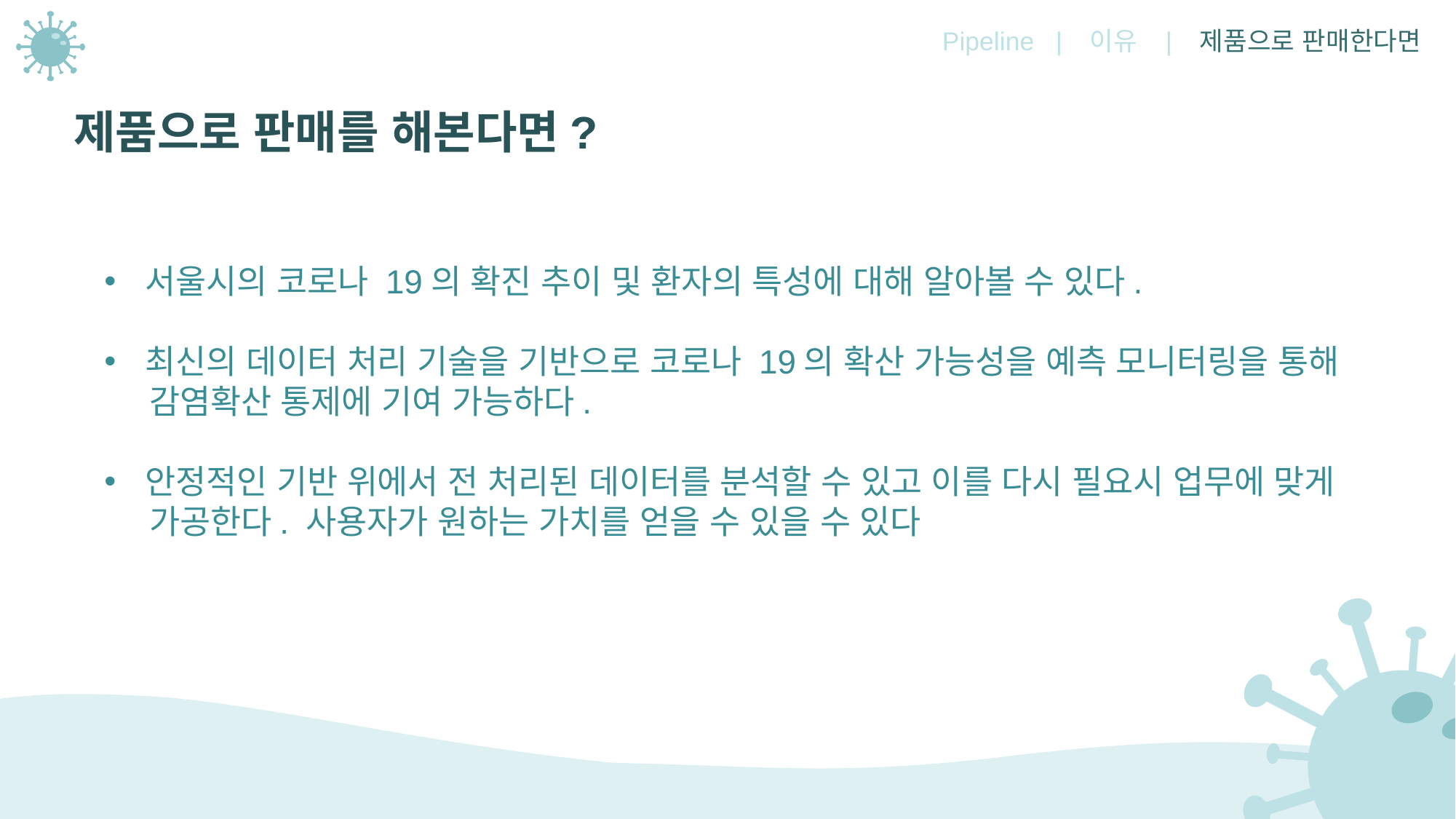

Pipeline   |   이유   |   제품으로 판매한다면
     제품으로 판매를 해본다면?
서울시의 코로나 19의 확진 추이 및 환자의 특성에 대해 알아볼 수 있다.

최신의 데이터 처리 기술을 기반으로 코로나 19의 확산 가능성을 예측 모니터링을 통해
    감염확산 통제에 기여 가능하다.

안정적인 기반 위에서 전 처리된 데이터를 분석할 수 있고 이를 다시 필요시 업무에 맞게
    가공한다. 사용자가 원하는 가치를 얻을 수 있을 수 있다